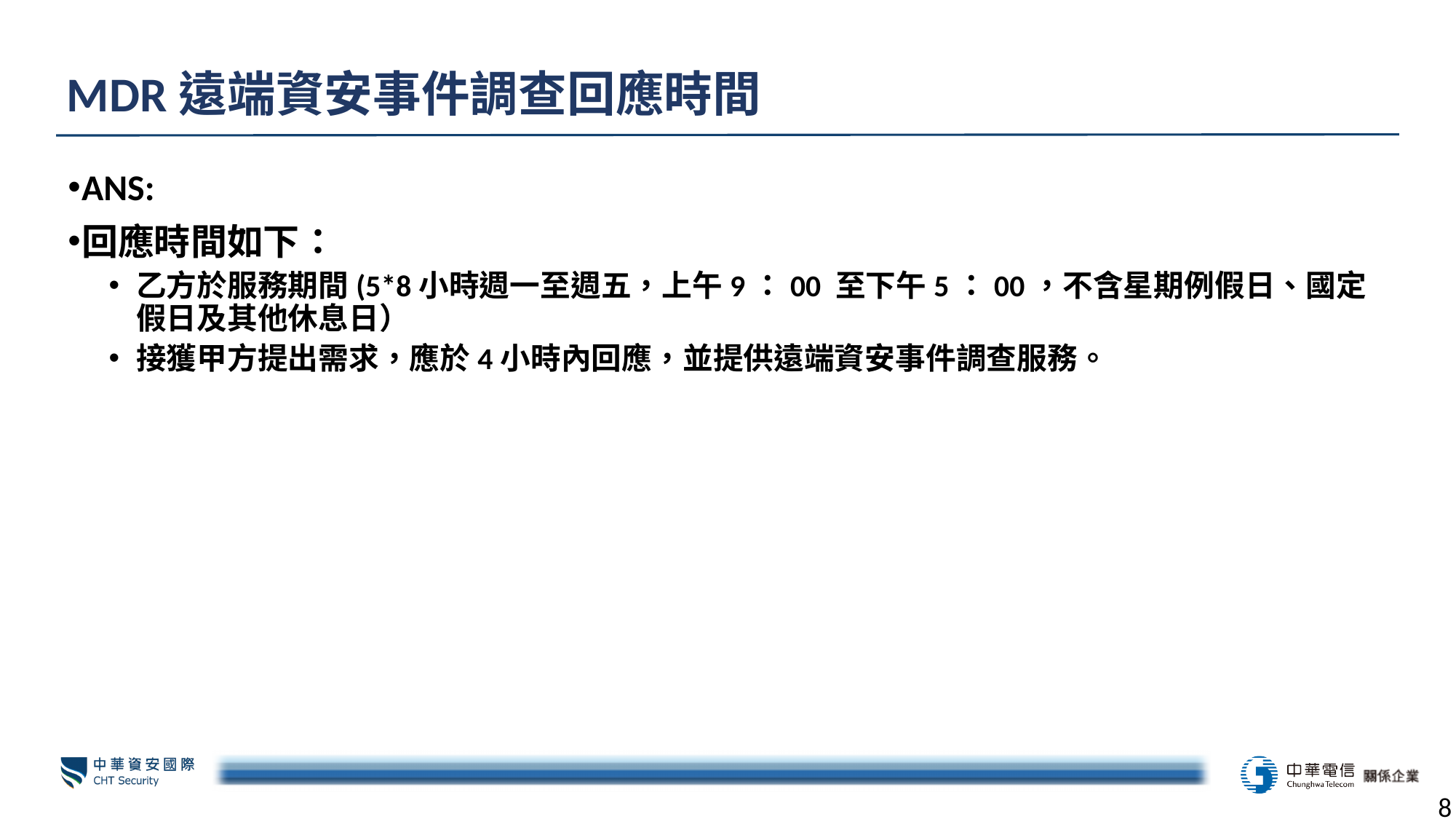

# MDR遠端資安事件調查回應時間
ANS:
回應時間如下：
乙方於服務期間(5*8小時週一至週五，上午9：00 至下午5：00，不含星期例假日、國定假日及其他休息日）
接獲甲方提出需求，應於4小時內回應，並提供遠端資安事件調查服務。
8